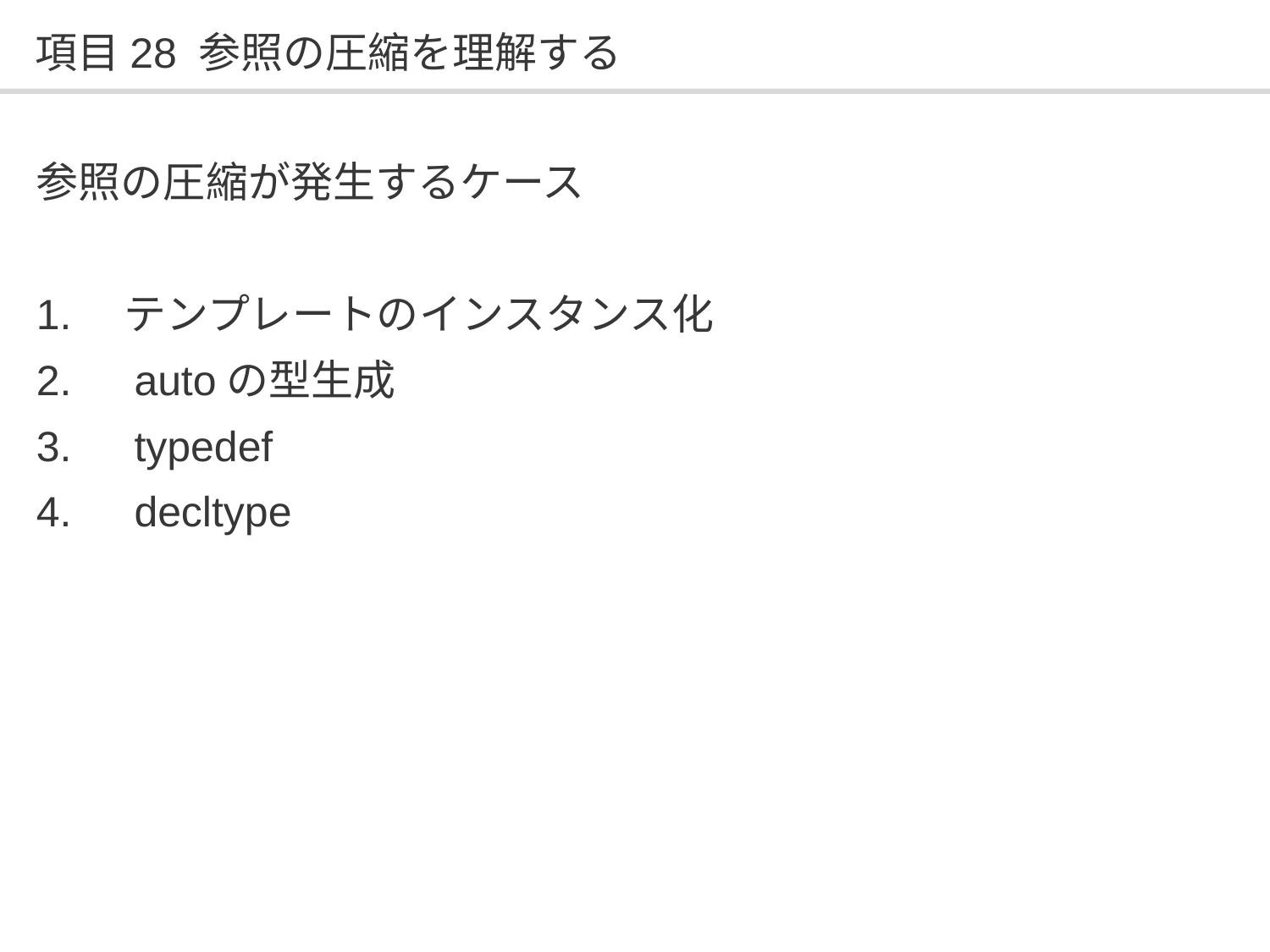

# 項目28 参照の圧縮を理解する
参照の圧縮が発生するケース

1.　テンプレートのインスタンス化
2.　autoの型生成
3.　typedef
4.　decltype